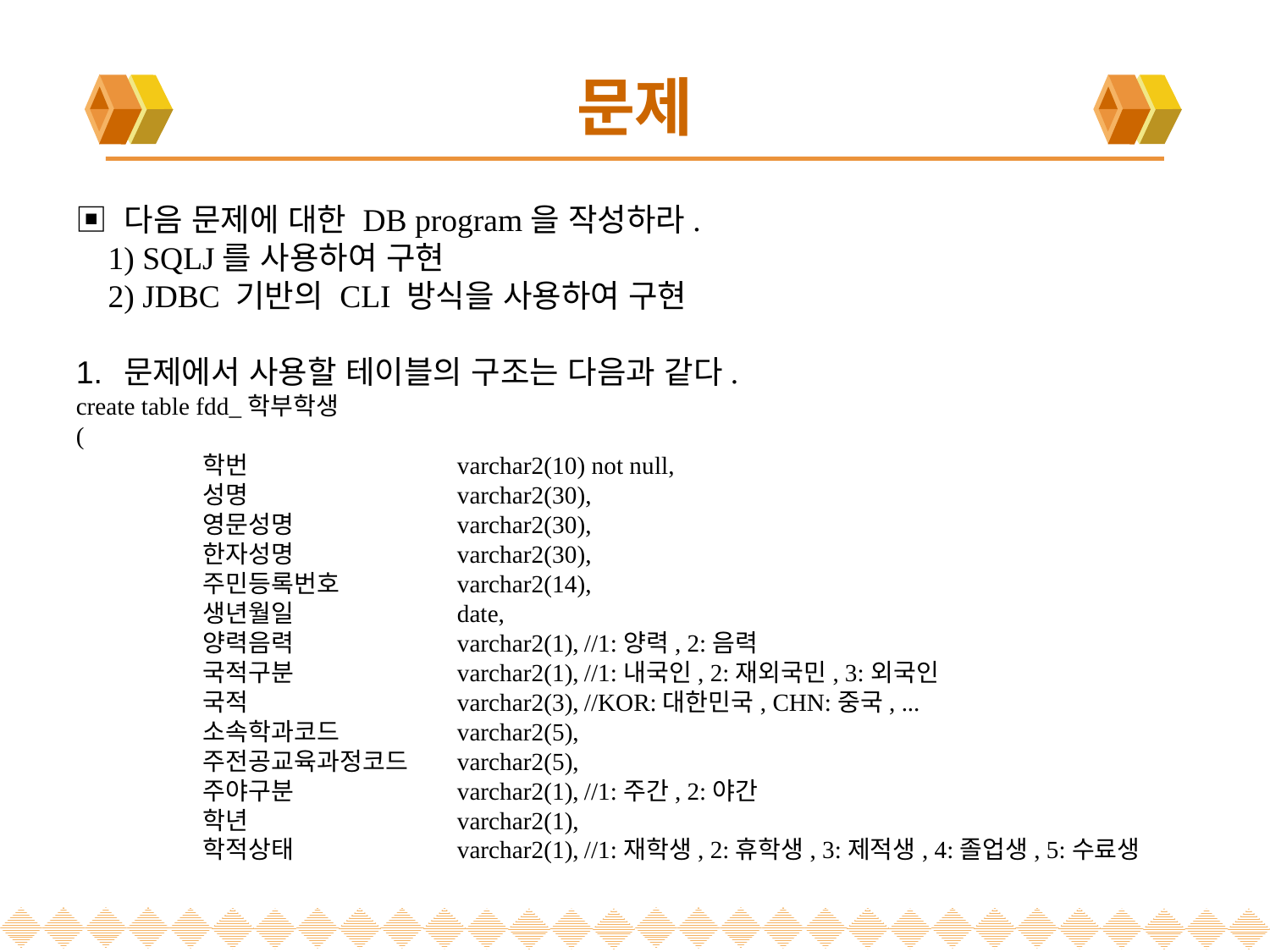

# 문제
▣ 다음 문제에 대한 DB program을 작성하라.
    1) SQLJ를 사용하여 구현
    2) JDBC 기반의 CLI 방식을 사용하여 구현

문제에서 사용할 테이블의 구조는 다음과 같다.
create table fdd_학부학생
(
	학번		varchar2(10) not null,
	성명		varchar2(30),
	영문성명		varchar2(30),
	한자성명		varchar2(30),
	주민등록번호	varchar2(14),
	생년월일		date,
	양력음력		varchar2(1),	//1:양력, 2:음력
	국적구분		varchar2(1),	//1:내국인, 2:재외국민, 3:외국인
	국적		varchar2(3),	//KOR:대한민국, CHN:중국, ...
	소속학과코드	varchar2(5),
	주전공교육과정코드	varchar2(5),
	주야구분		varchar2(1),	//1:주간, 2:야간
	학년		varchar2(1),
	학적상태		varchar2(1),	//1:재학생, 2:휴학생, 3:제적생, 4:졸업생, 5:수료생